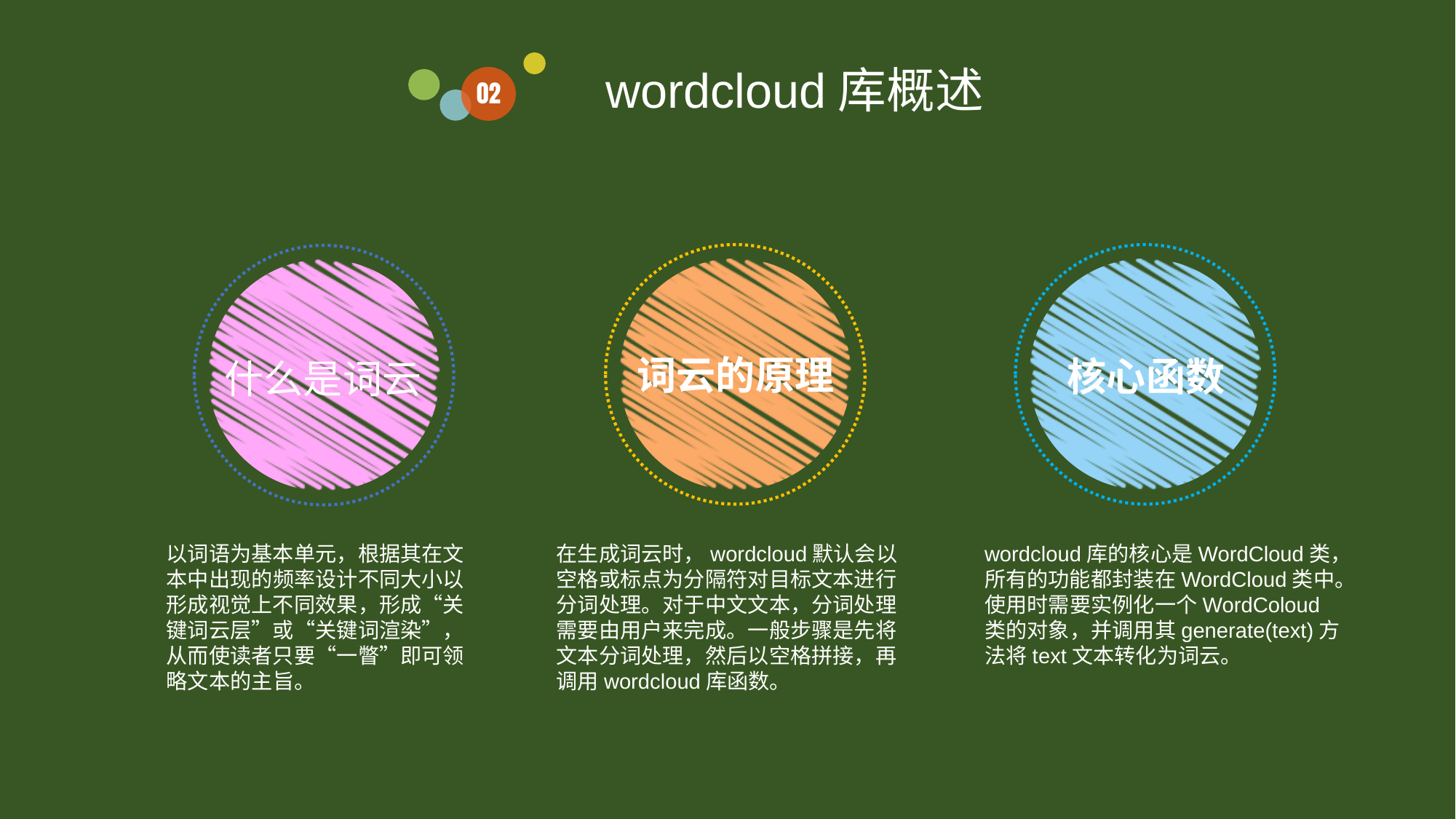

wordcloud库概述

02

词云的原理
核心函数
什么是词云
在生成词云时，wordcloud默认会以空格或标点为分隔符对目标文本进行分词处理。对于中文文本，分词处理需要由用户来完成。一般步骤是先将文本分词处理，然后以空格拼接，再调用wordcloud库函数。
wordcloud库的核心是WordCloud类，所有的功能都封装在WordCloud类中。使用时需要实例化一个WordColoud类的对象，并调用其generate(text)方法将text文本转化为词云。
以词语为基本单元，根据其在文本中出现的频率设计不同大小以形成视觉上不同效果，形成“关键词云层”或“关键词渲染”，从而使读者只要“一瞥”即可领略文本的主旨。